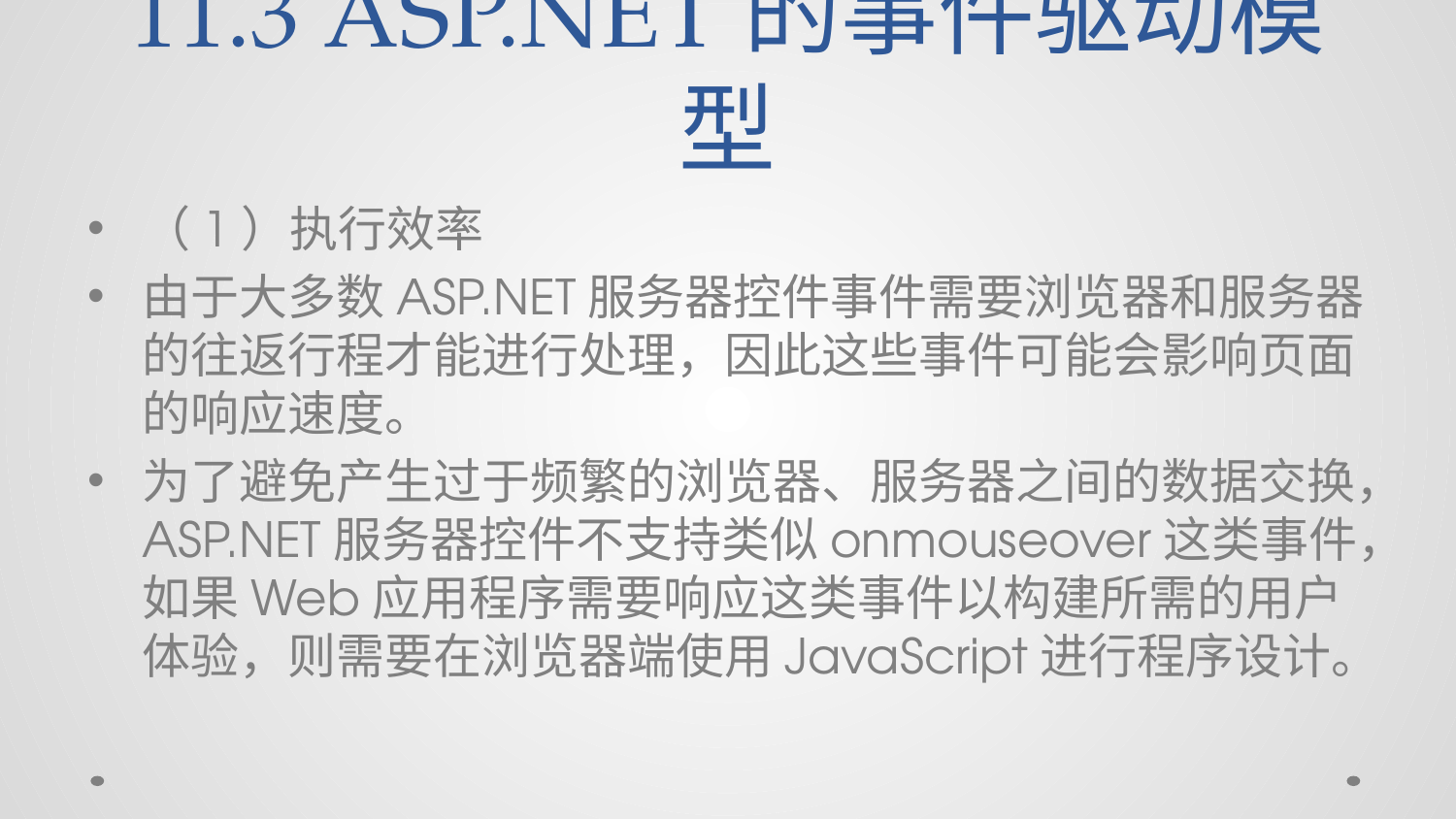

# 11.3 ASP.NET的事件驱动模型
（1）执行效率
由于大多数ASP.NET服务器控件事件需要浏览器和服务器的往返行程才能进行处理，因此这些事件可能会影响页面的响应速度。
为了避免产生过于频繁的浏览器、服务器之间的数据交换，ASP.NET服务器控件不支持类似onmouseover这类事件，如果Web应用程序需要响应这类事件以构建所需的用户体验，则需要在浏览器端使用JavaScript进行程序设计。